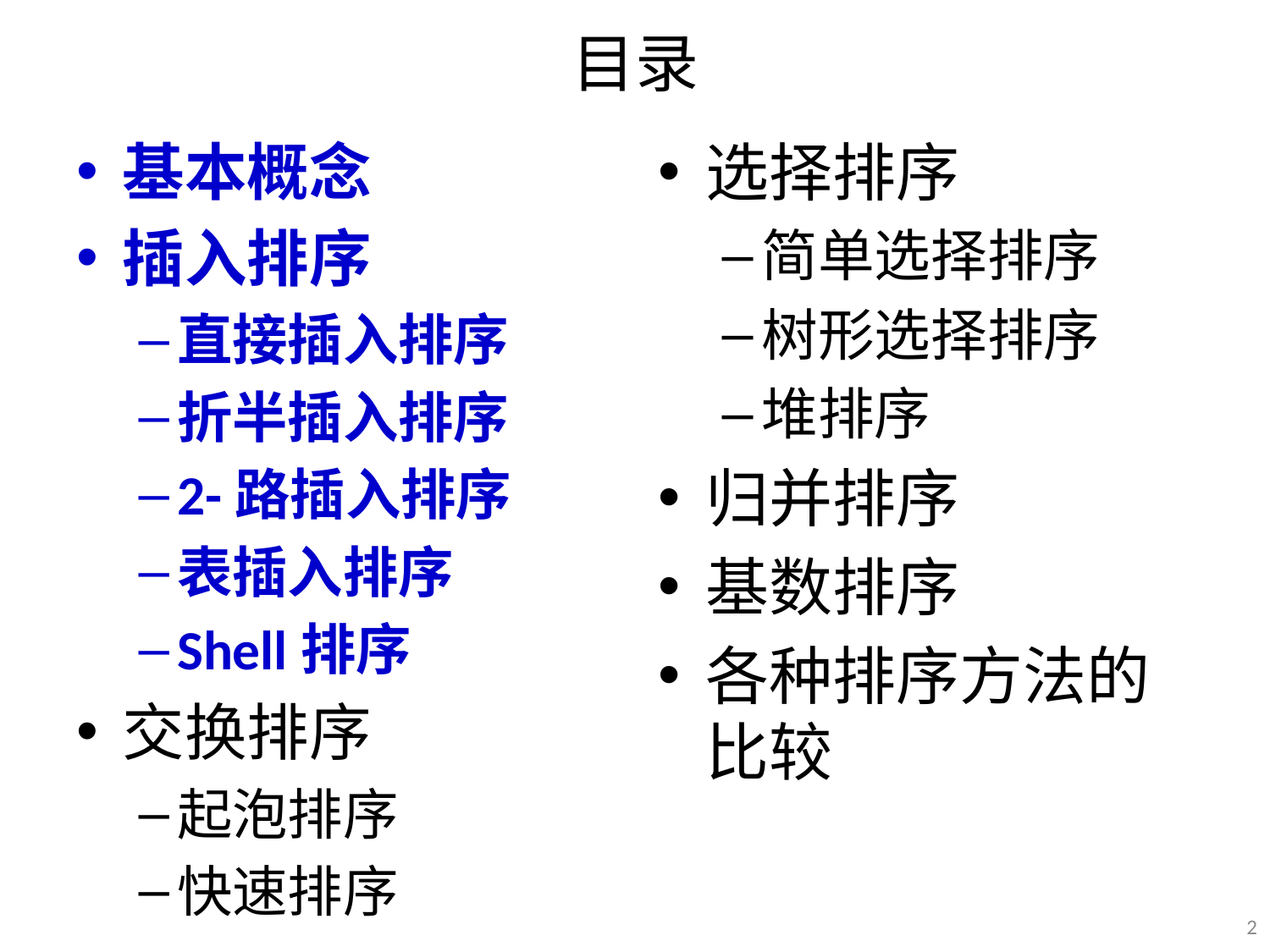

# 目录
基本概念
插入排序
直接插入排序
折半插入排序
2-路插入排序
表插入排序
Shell排序
交换排序
起泡排序
快速排序
选择排序
简单选择排序
树形选择排序
堆排序
归并排序
基数排序
各种排序方法的比较

2